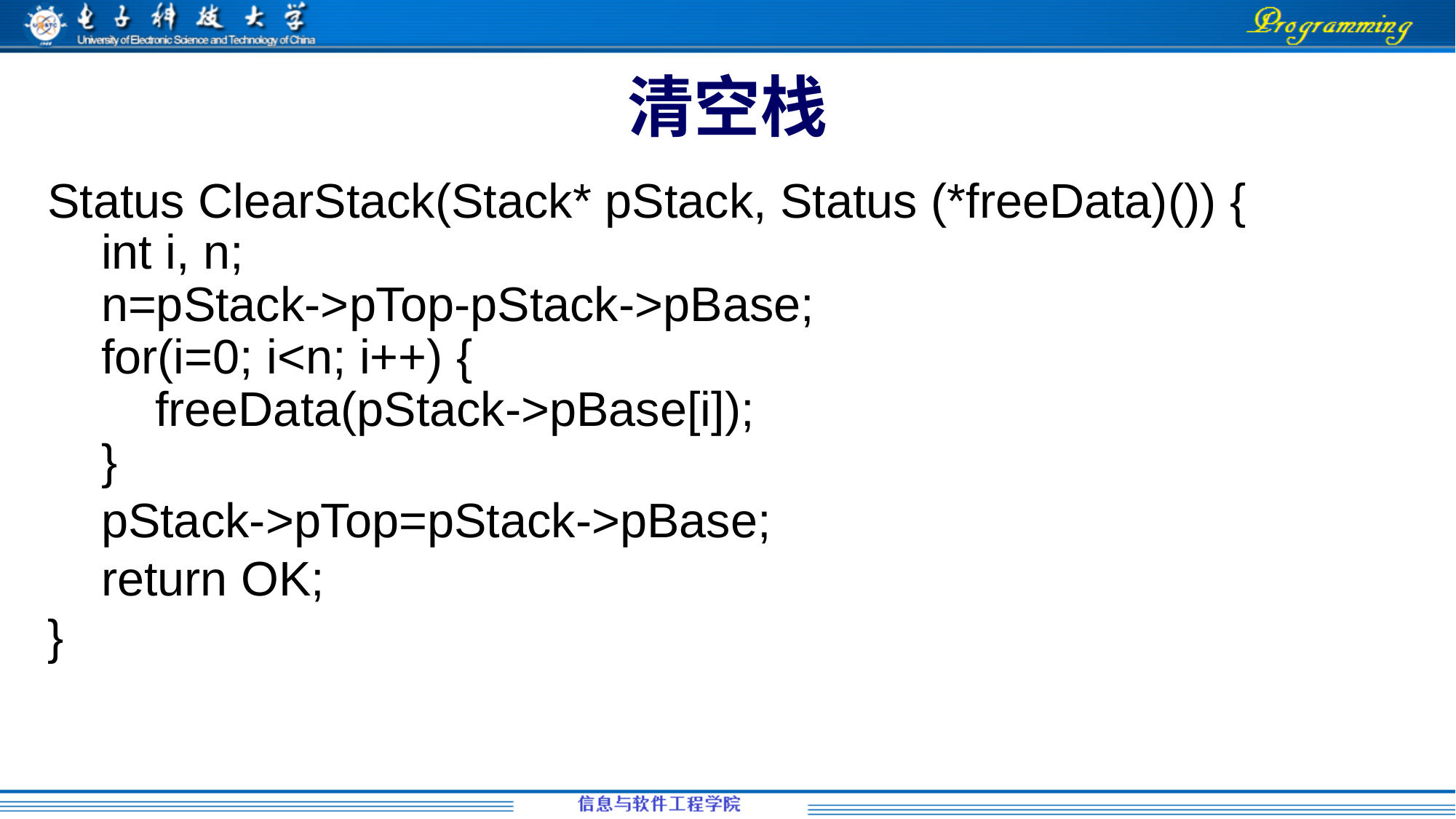

# 清空栈
Status ClearStack(Stack* pStack, Status (*freeData)()) {
    int i, n;
    n=pStack->pTop-pStack->pBase;
    for(i=0; i<n; i++) {
        freeData(pStack->pBase[i]);
    }
    pStack->pTop=pStack->pBase;
    return OK;
}